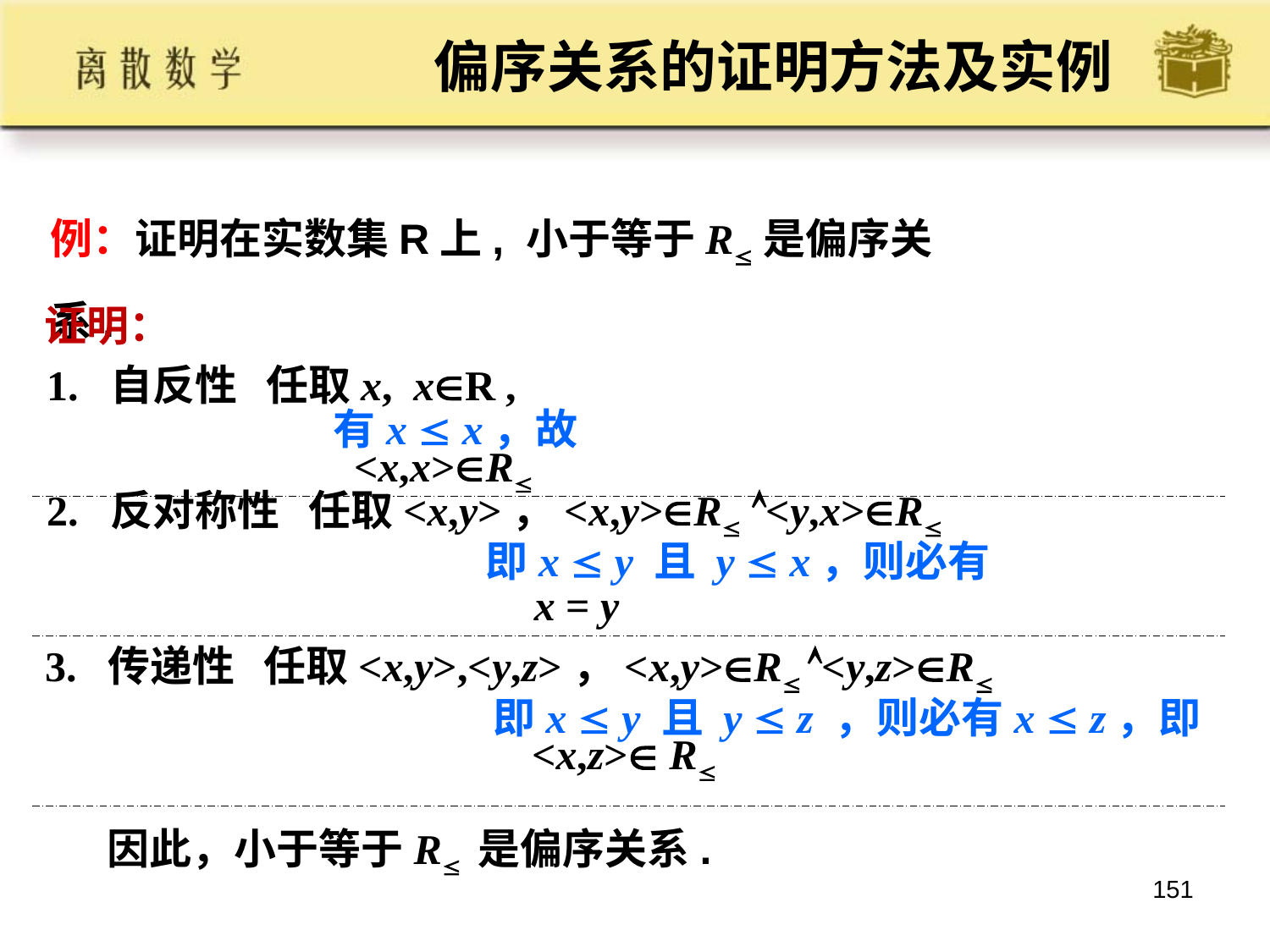

# 偏序关系的证明方法及实例
例：证明在实数集R上, 小于等于R≤是偏序关系.
证明：
1.  自反性   任取x,  x∈R ,
                             有x ≤ x，故
                             <x,x>∈R≤
2.  反对称性   任取<x,y>，<x,y>∈R≤ ∧<y,x>∈R≤
                                             即x ≤ y 且 y ≤ x，则必有
                                              x = y
3.  传递性   任取<x,y>,<y,z>，<x,y>∈R≤ ∧<y,z>∈R≤
                                              即x ≤ y 且 y ≤ z ，则必有x ≤ z，即
                                              <x,z>∈ R≤

因此，小于等于R≤ 是偏序关系.
151